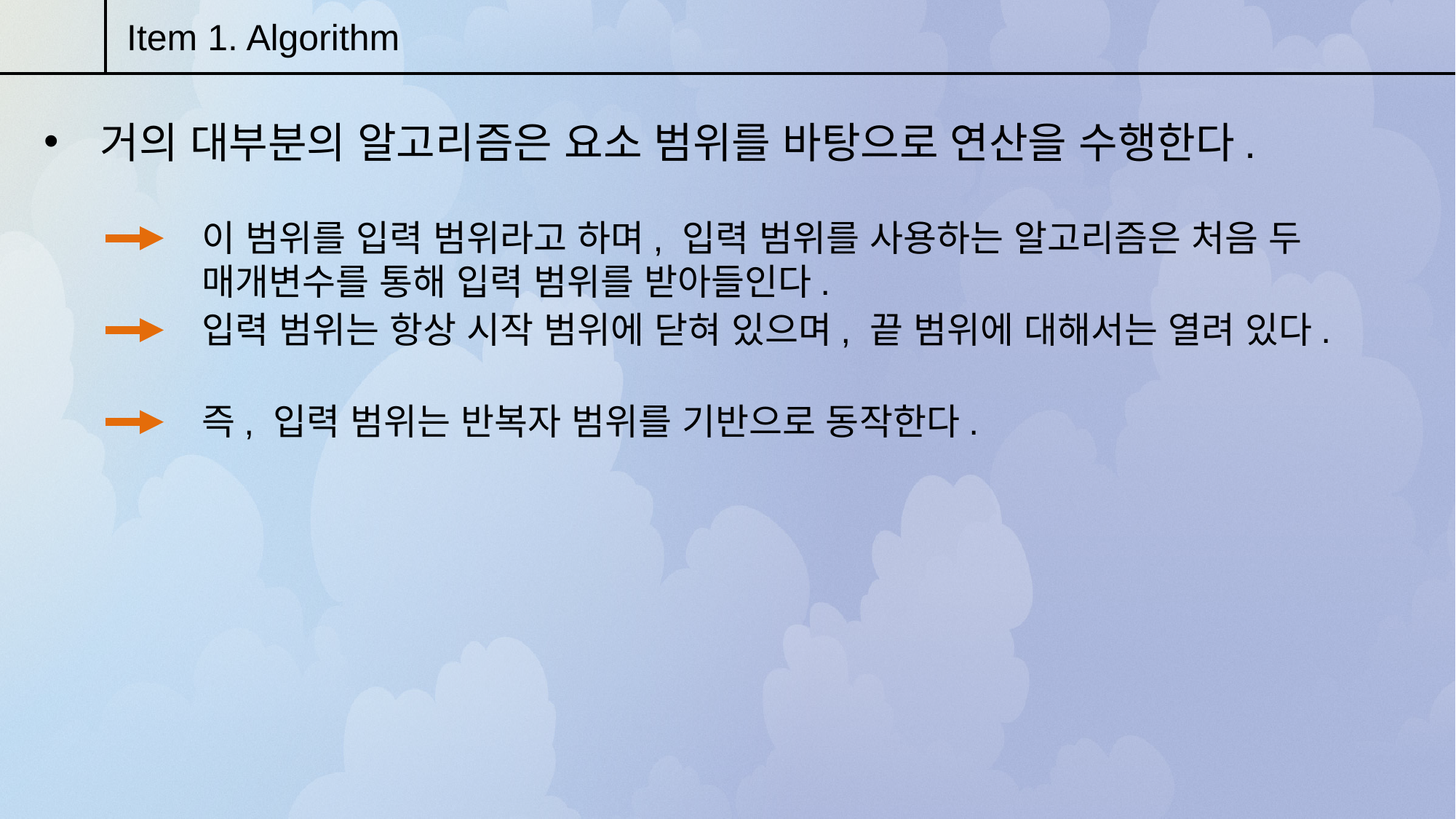

Item 1. Algorithm
 거의 대부분의 알고리즘은 요소 범위를 바탕으로 연산을 수행한다.
이 범위를 입력 범위라고 하며, 입력 범위를 사용하는 알고리즘은 처음 두 매개변수를 통해 입력 범위를 받아들인다.
입력 범위는 항상 시작 범위에 닫혀 있으며, 끝 범위에 대해서는 열려 있다.
즉, 입력 범위는 반복자 범위를 기반으로 동작한다.